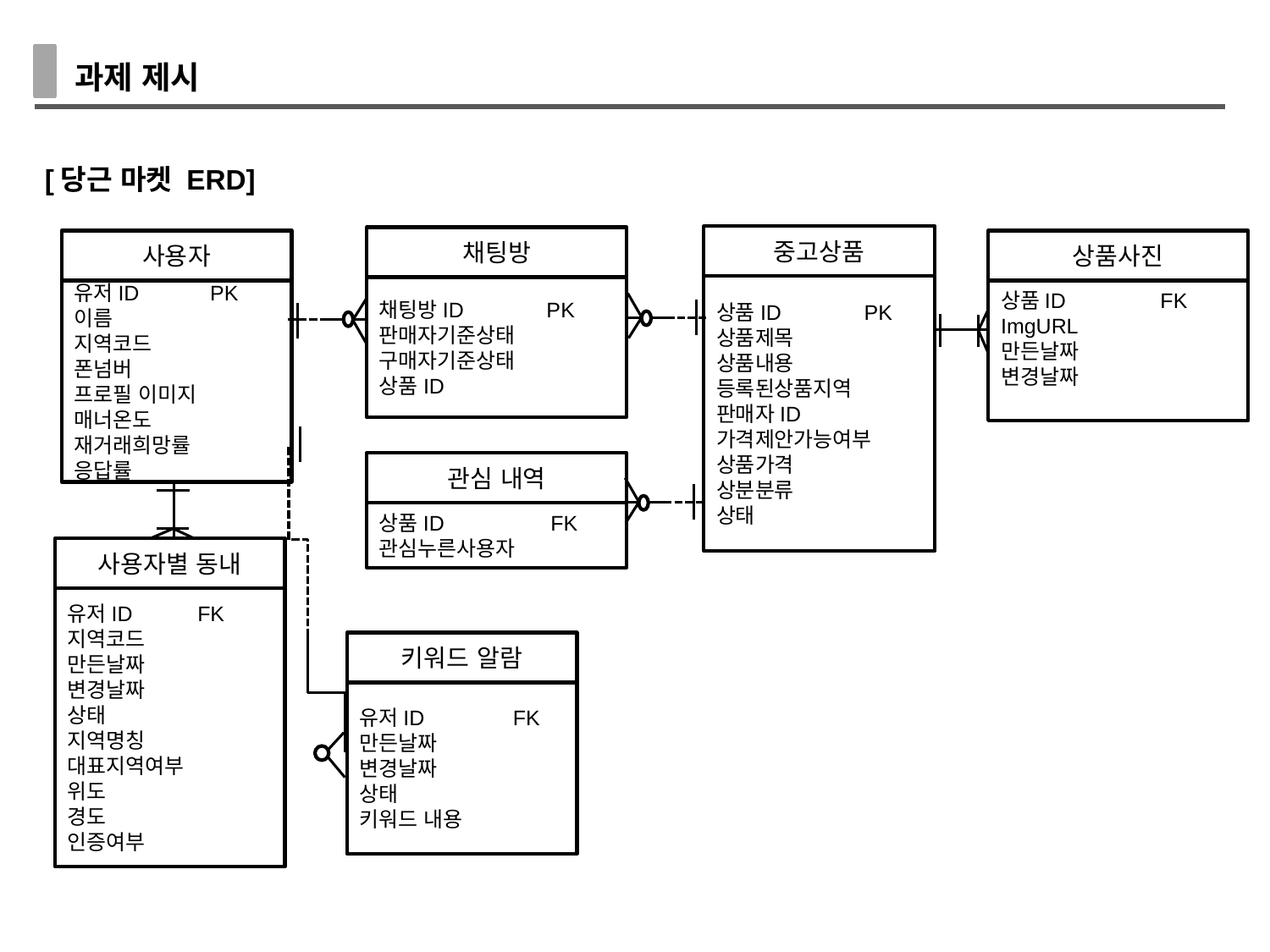

과제 제시
[당근 마켓 ERD]
중고상품
채팅방
사용자
상품사진
상품ID              PK
상품제목
상품내용
등록된상품지역
판매자ID
가격제안가능여부
상품가격
상분분류
상태
채팅방ID              PK
판매자기준상태
구매자기준상태
상품ID
유저ID            PK
이름
지역코드
폰넘버
프로필 이미지
매너온도
재거래희망률
응답률
상품ID                FK
ImgURL
만든날짜
변경날짜

관심 내역

상품ID                  FK
관심누른사용자
사용자별 동내
유저ID           FK
지역코드
만든날짜
변경날짜
상태
지역명칭
대표지역여부
위도
경도
인증여부
키워드 알람
유저ID               FK
만든날짜
변경날짜
상태
키워드 내용